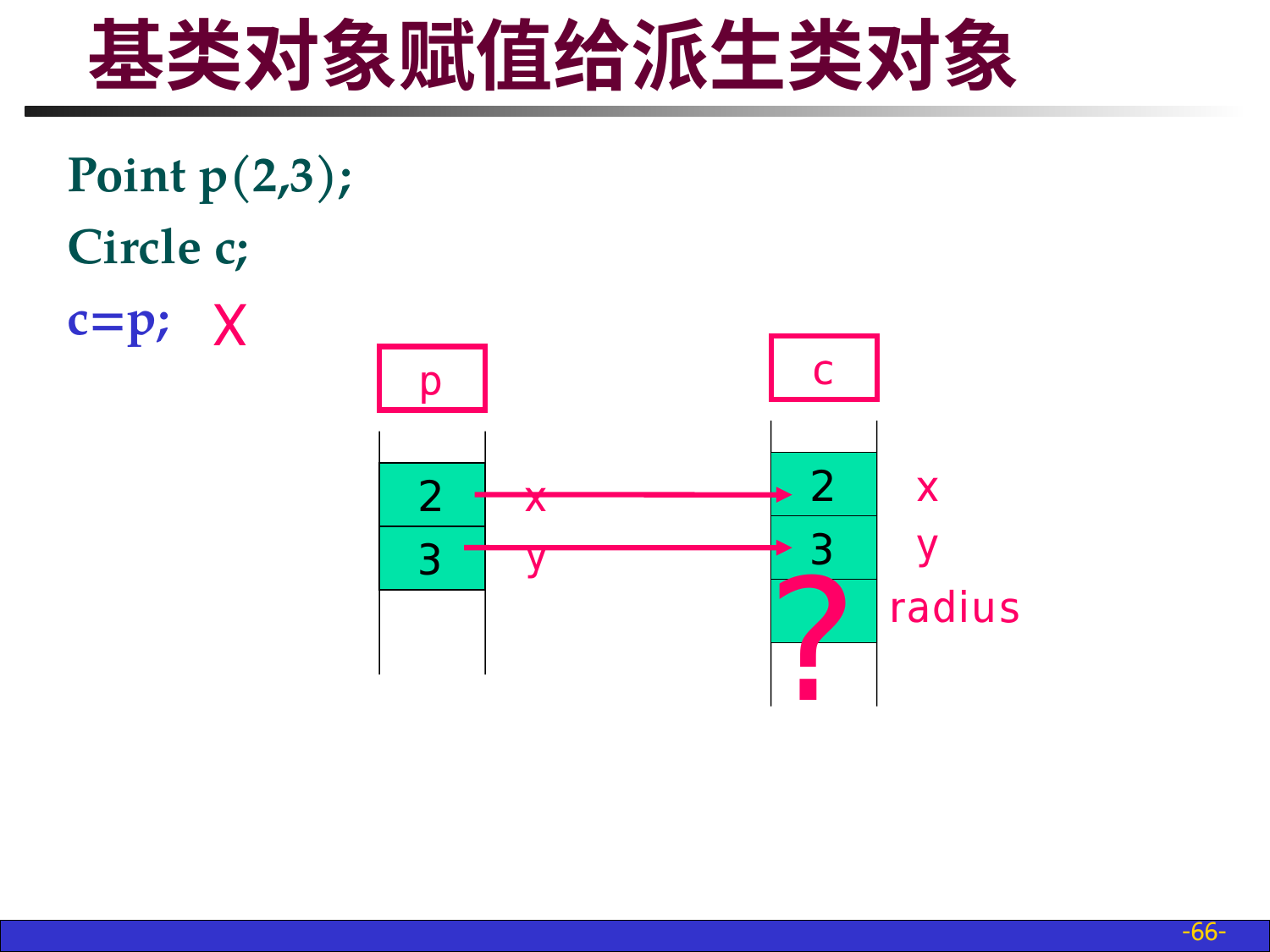

# 基类对象赋值给派生类对象
Point p(2,3);
Circle c;
c=p;
X
c

2
x
3
y

radius
p

2
x
3
y

?
-66-